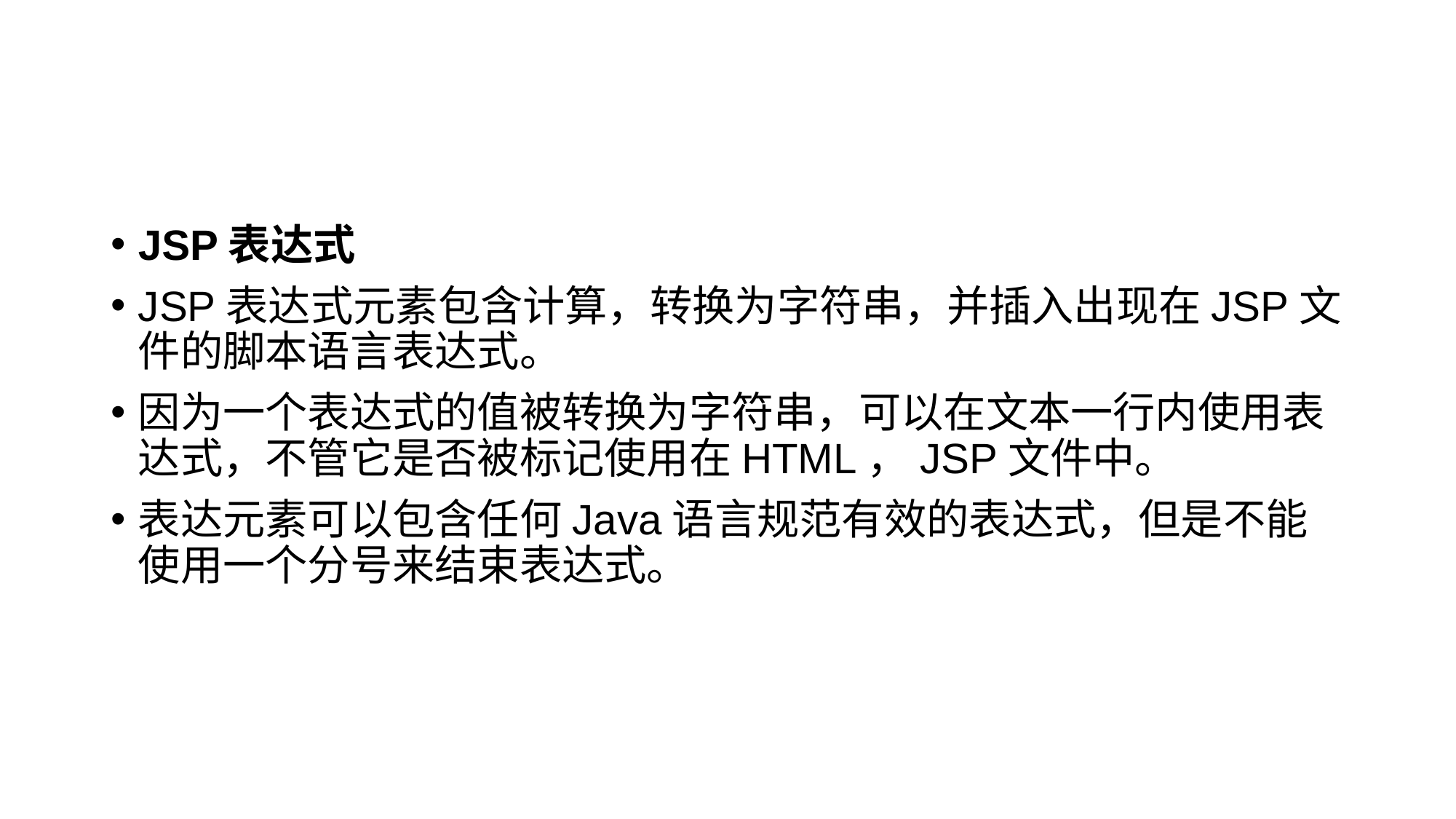

#
JSP表达式
JSP表达式元素包含计算，转换为字符串，并插入出现在JSP文件的脚本语言表达式。
因为一个表达式的值被转换为字符串，可以在文本一行内使用表达式，不管它是否被标记使用在HTML，JSP文件中。
表达元素可以包含任何Java语言规范有效的表达式，但是不能使用一个分号来结束表达式。